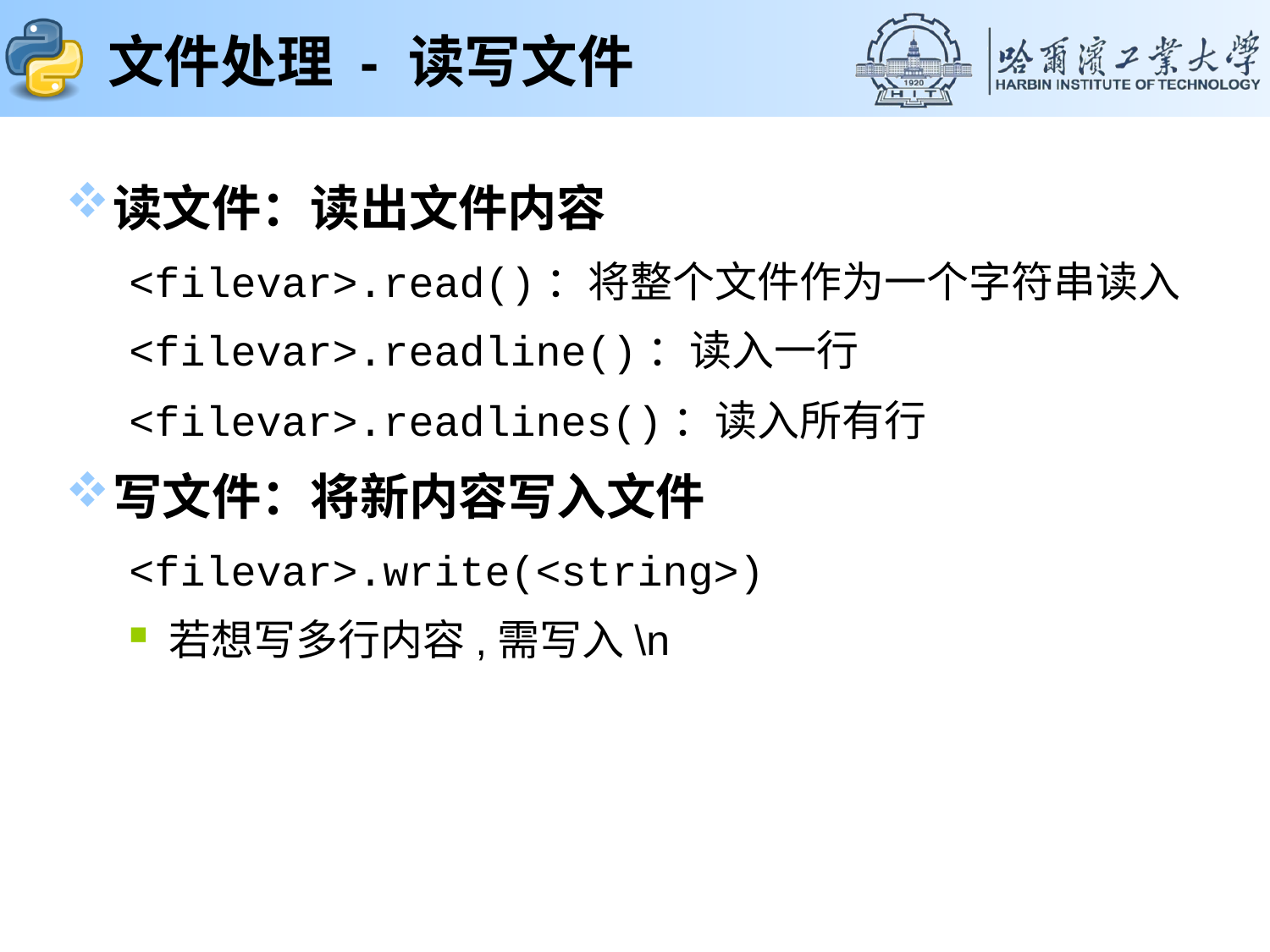

# 文件处理 - 读写文件
读文件：读出文件内容
<filevar>.read()：将整个文件作为一个字符串读入
<filevar>.readline()：读入一行
<filevar>.readlines()：读入所有行
写文件：将新内容写入文件
<filevar>.write(<string>)
若想写多行内容,需写入\n